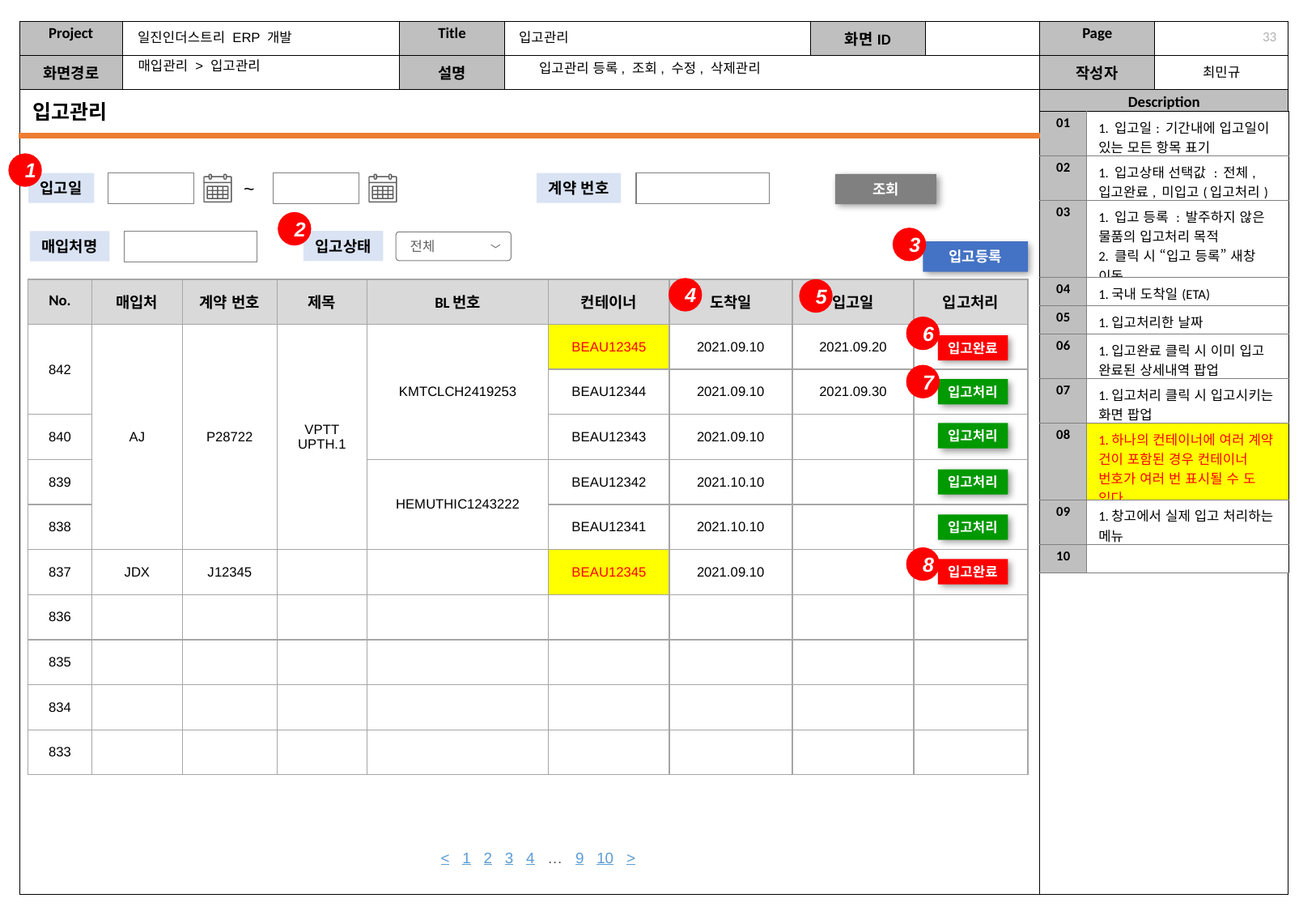

일진인더스트리 ERP 개발

입고관리
33
매입관리 > 입고관리
입고관리 등록, 조회, 수정, 삭제관리
입고관리
| 01 | 1. 입고일: 기간내에 입고일이 있는 모든 항목 표기 |
| --- | --- |
| 02 | 1. 입고상태 선택값 : 전체, 입고완료, 미입고(입고처리) |
| 03 | 1. 입고 등록 : 발주하지 않은 물품의 입고처리 목적 2. 클릭 시 “입고 등록” 새창 이동 |
| 04 | 1.국내 도착일(ETA) |
| 05 | 1.입고처리한 날짜 |
| 06 | 1.입고완료 클릭 시 이미 입고 완료된 상세내역 팝업 |
| 07 | 1.입고처리 클릭 시 입고시키는 화면 팝업 |
| 08 | 1.하나의 컨테이너에 여러 계약 건이 포함된 경우 컨테이너 번호가 여러 번 표시될 수 도 있다. |
| 09 | 1.창고에서 실제 입고 처리하는 메뉴 |
| 10 |  |
1
~

계약 번호

입고일

조회
2
3
입고상태
매입처명

전체

입고등록
4
| No. | 매입처 | 계약 번호 | 제목 | BL번호 | 컨테이너 | 도착일 | 입고일 | 입고처리 |
| --- | --- | --- | --- | --- | --- | --- | --- | --- |
| 842 | AJ | P28722 | VPTT UPTH.1 | KMTCLCH2419253 | BEAU12345 | 2021.09.10 | 2021.09.20 |  |
|  |  |  |  |  | BEAU12344 | 2021.09.10 | 2021.09.30 |  |
| 840 |  |  |  |  | BEAU12343 | 2021.09.10 |  |  |
| 839 |  |  |  | HEMUTHIC1243222 | BEAU12342 | 2021.10.10 |  |  |
| 838 |  |  | UPTH.1 |  | BEAU12341 | 2021.10.10 |  |  |
| 837 | JDX | J12345 |  |  | BEAU12345 | 2021.09.10 |  |  |
| 836 |  |  |  |  |  |  |  |  |
| 835 |  |  |  |  |  |  |  |  |
| 834 |  |  |  |  |  |  |  |  |
| 833 |  |  |  |  |  |  |  |  |
5
6
입고완료
7
입고처리
입고처리
입고처리
입고처리
8
입고완료
<   1   2   3   4   …   9   10   >